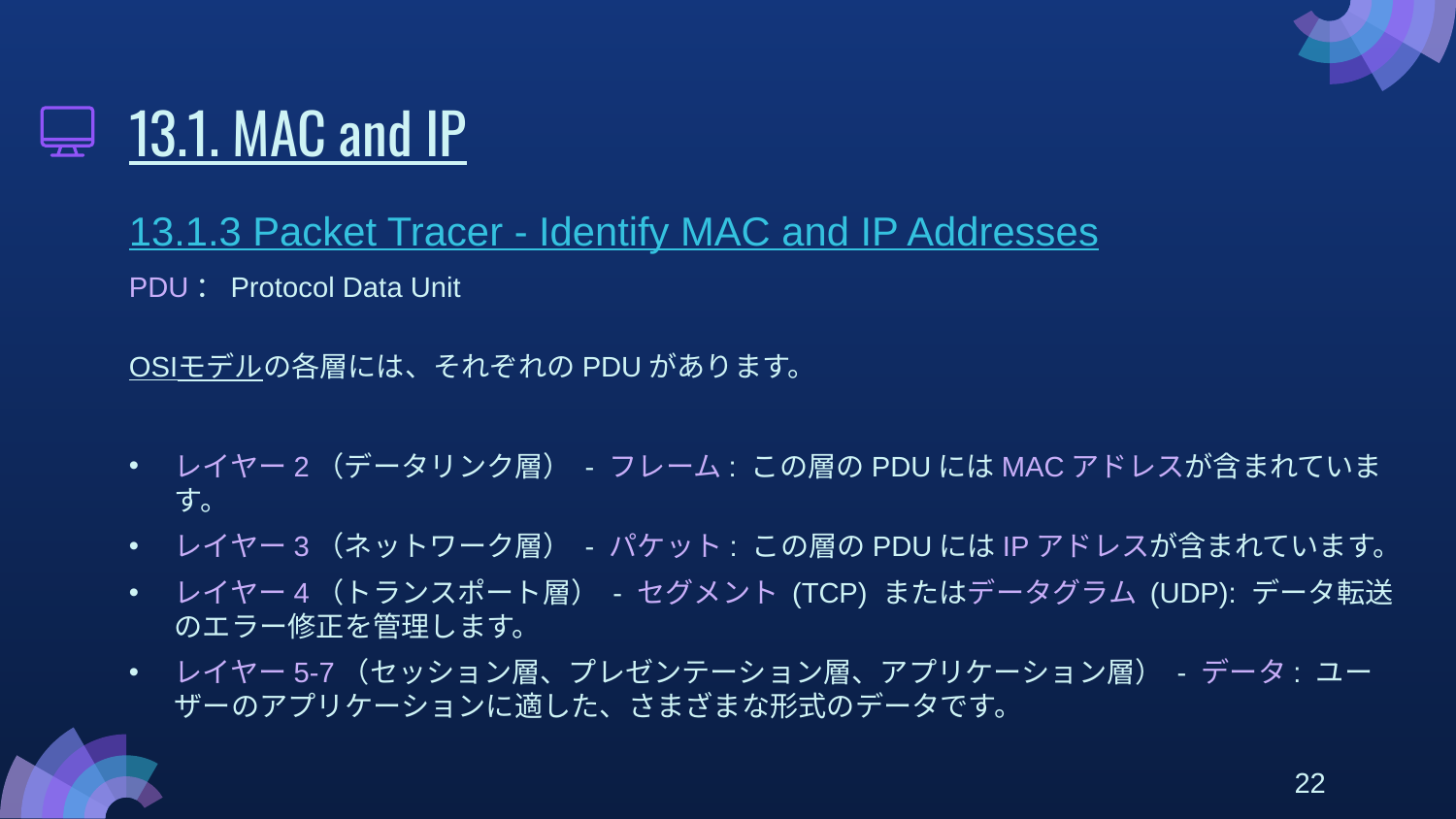

# 13.1. MAC and IP

13.1.3 Packet Tracer - Identify MAC and IP Addresses
PDU：Protocol Data Unit
OSIモデルの各層には、それぞれのPDUがあります。

レイヤー2（データリンク層） - フレーム: この層のPDUにはMACアドレスが含まれています。
レイヤー3（ネットワーク層） - パケット: この層のPDUにはIPアドレスが含まれています。
レイヤー4（トランスポート層） - セグメント (TCP) またはデータグラム (UDP): データ転送のエラー修正を管理します。
レイヤー5-7（セッション層、プレゼンテーション層、アプリケーション層） - データ: ユーザーのアプリケーションに適した、さまざまな形式のデータです。
22